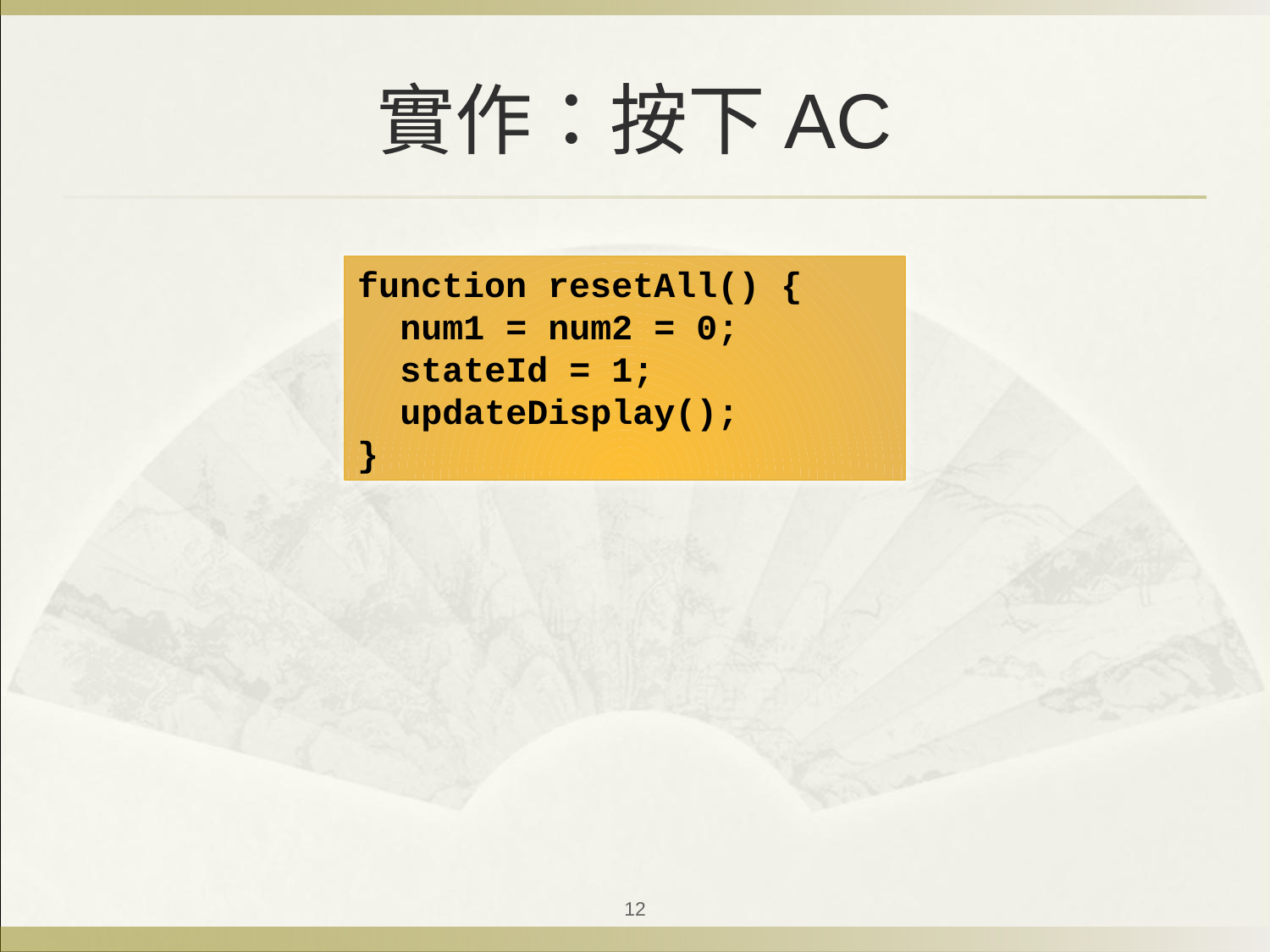

# 實作：按下AC
function resetAll() {
  num1 = num2 = 0;
  stateId = 1;
  updateDisplay();
}
12